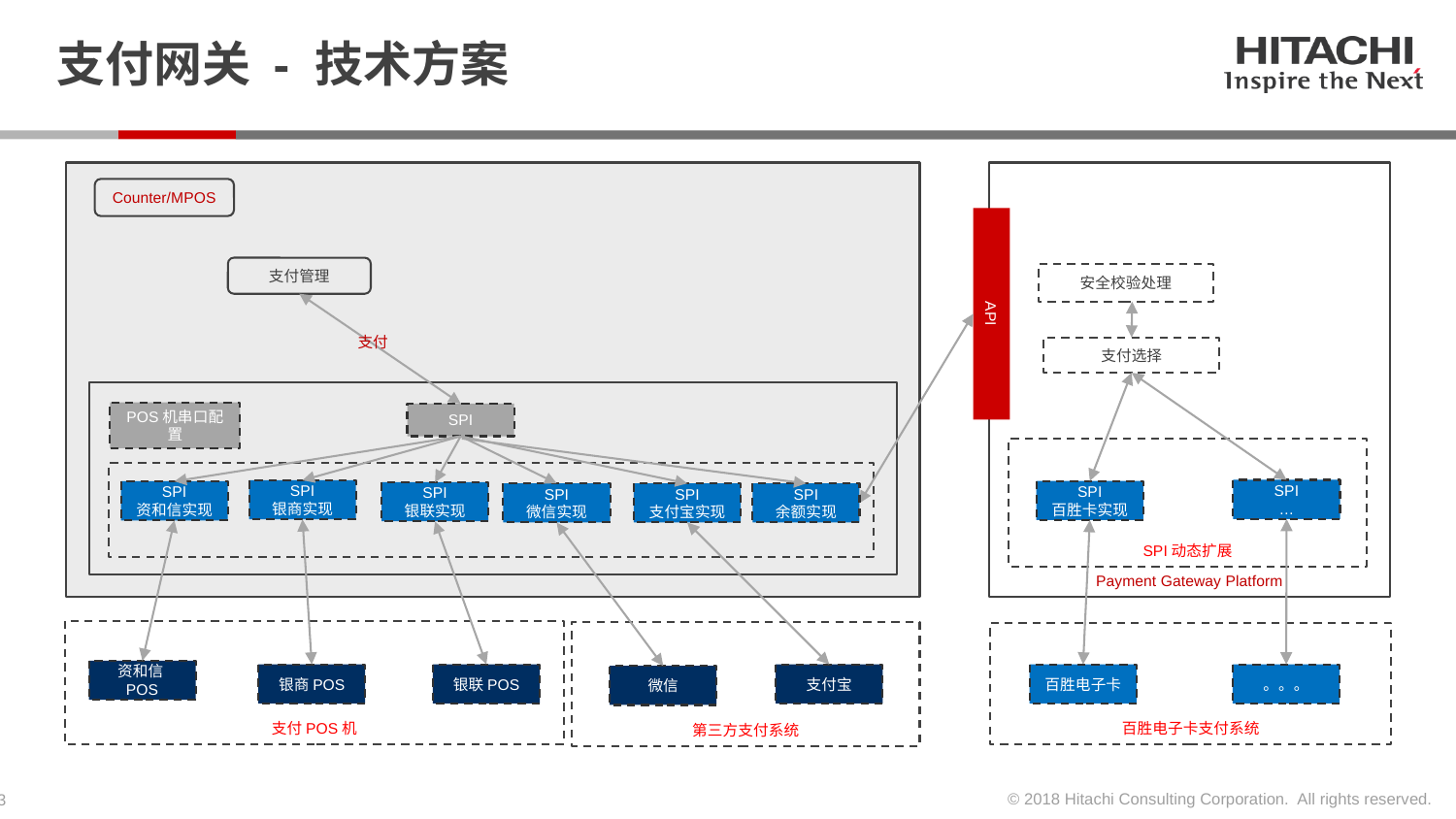

# 支付网关 - 技术方案

Payment Gateway Platform
Counter/MPOS
支付管理
安全校验处理
API
支付
支付选择

POS机串口配置
SPI
SPI动态扩展

SPI
…
SPI
银商实现
SPI
百胜卡实现
SPI
资和信实现
SPI
银联实现
SPI
微信实现
SPI
支付宝实现
SPI
余额实现
支付POS机
第三方支付系统
百胜电子卡支付系统
资和信POS
银商POS
银联POS
支付宝
百胜电子卡
。。。
微信